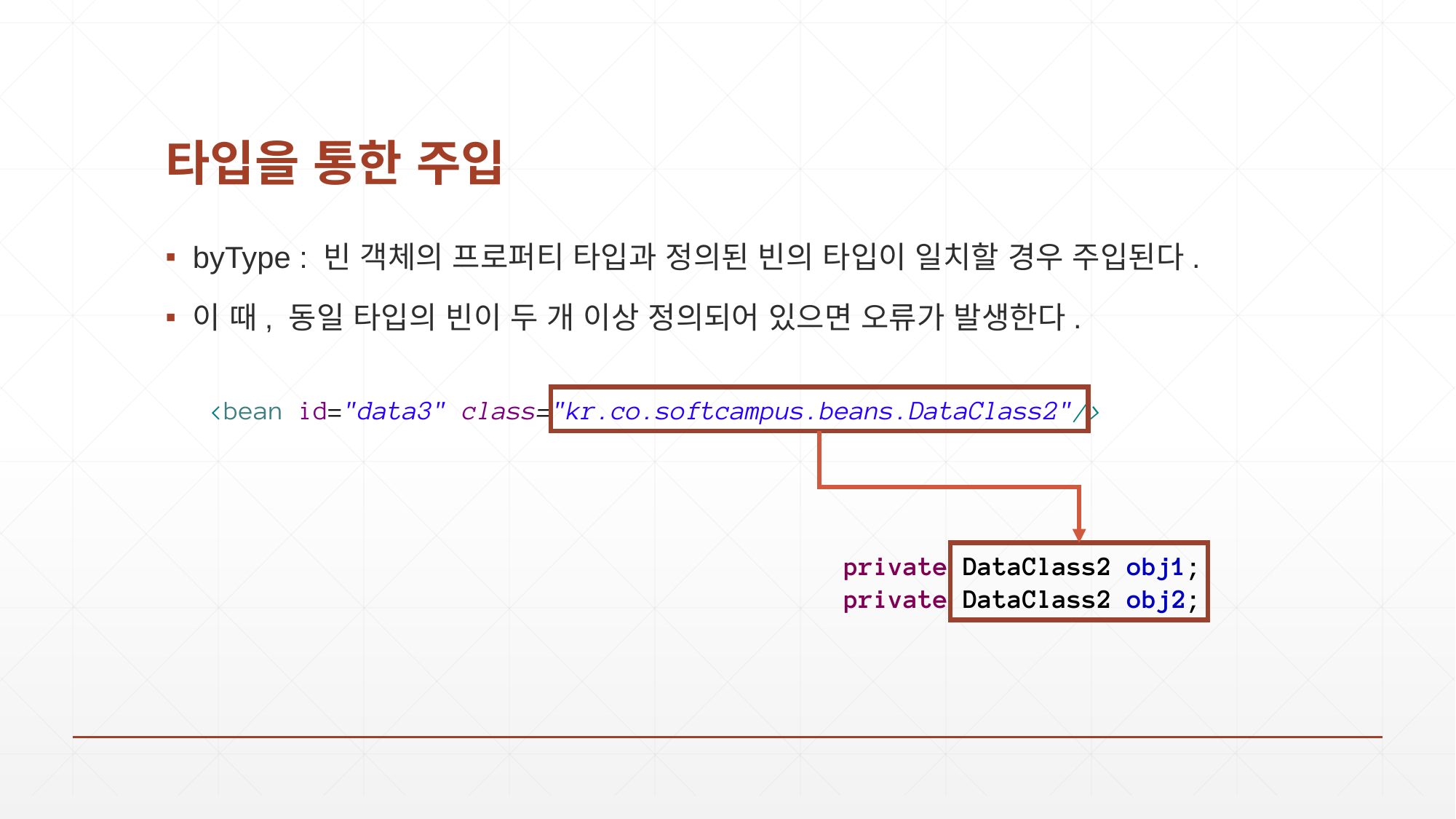

# 타입을 통한 주입
byType : 빈 객체의 프로퍼티 타입과 정의된 빈의 타입이 일치할 경우 주입된다.
이 때, 동일 타입의 빈이 두 개 이상 정의되어 있으면 오류가 발생한다.
<bean id="data3" class="kr.co.softcampus.beans.DataClass2"/>

private DataClass2 obj1;
private DataClass2 obj2;